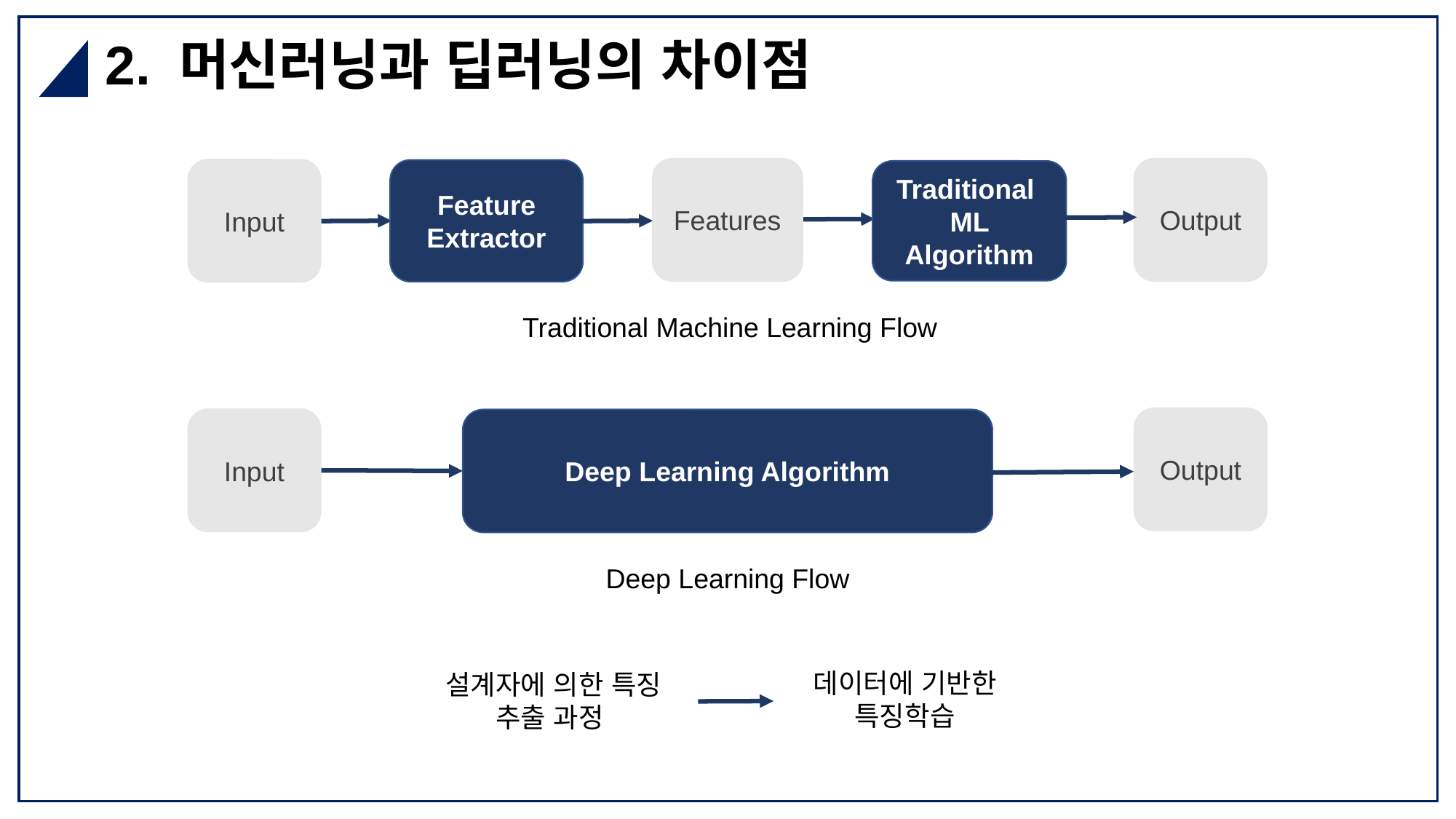

# 2. 머신러닝과 딥러닝의 차이점

Features
Output
Input
Feature
Extractor
Traditional
ML Algorithm
Traditional Machine Learning Flow
Output
Input
Deep Learning Algorithm
Deep Learning Flow
데이터에 기반한 특징학습
설계자에 의한 특징 추출 과정